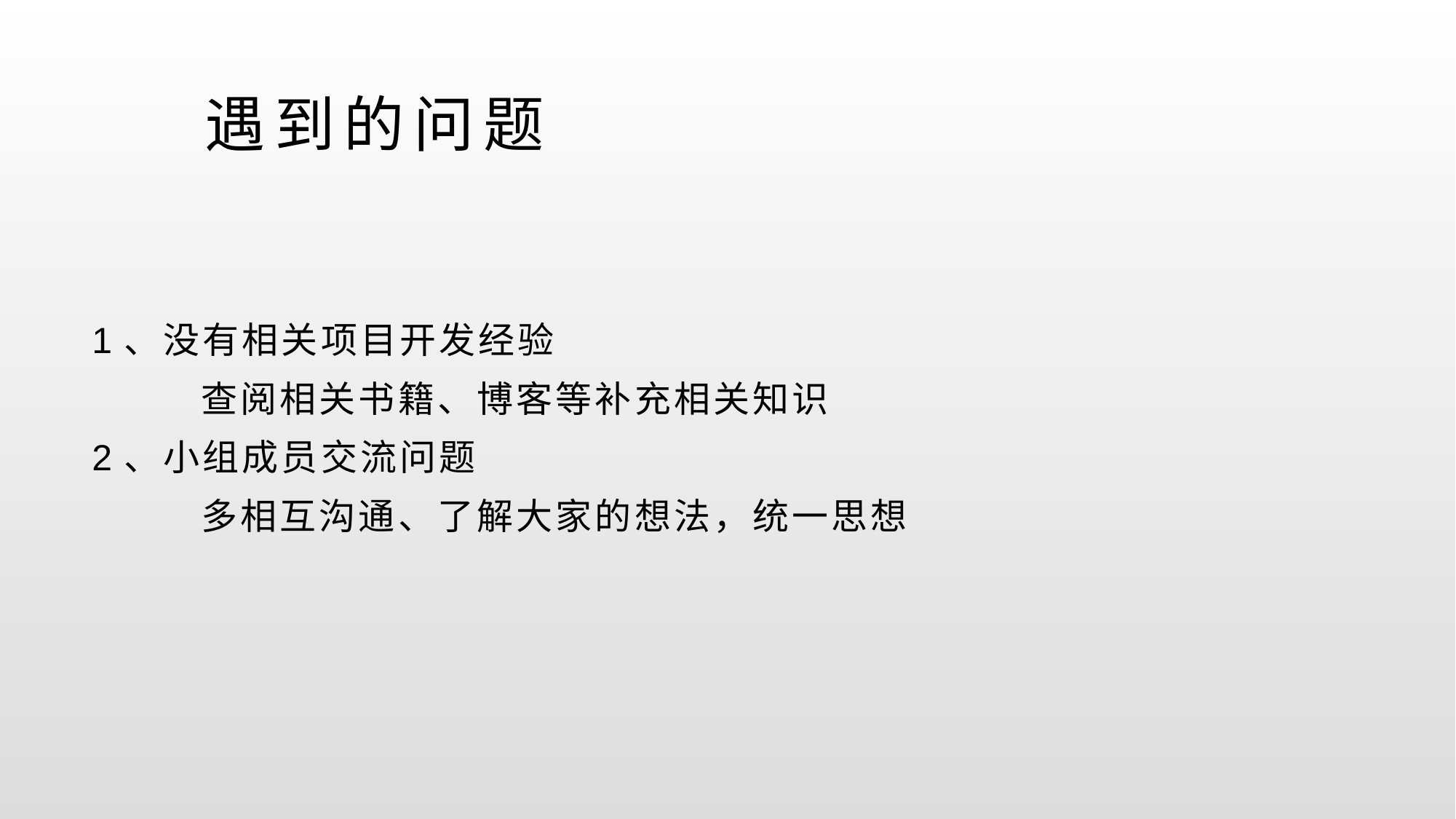

# 遇到的问题
1、没有相关项目开发经验
	查阅相关书籍、博客等补充相关知识
2、小组成员交流问题
	多相互沟通、了解大家的想法，统一思想